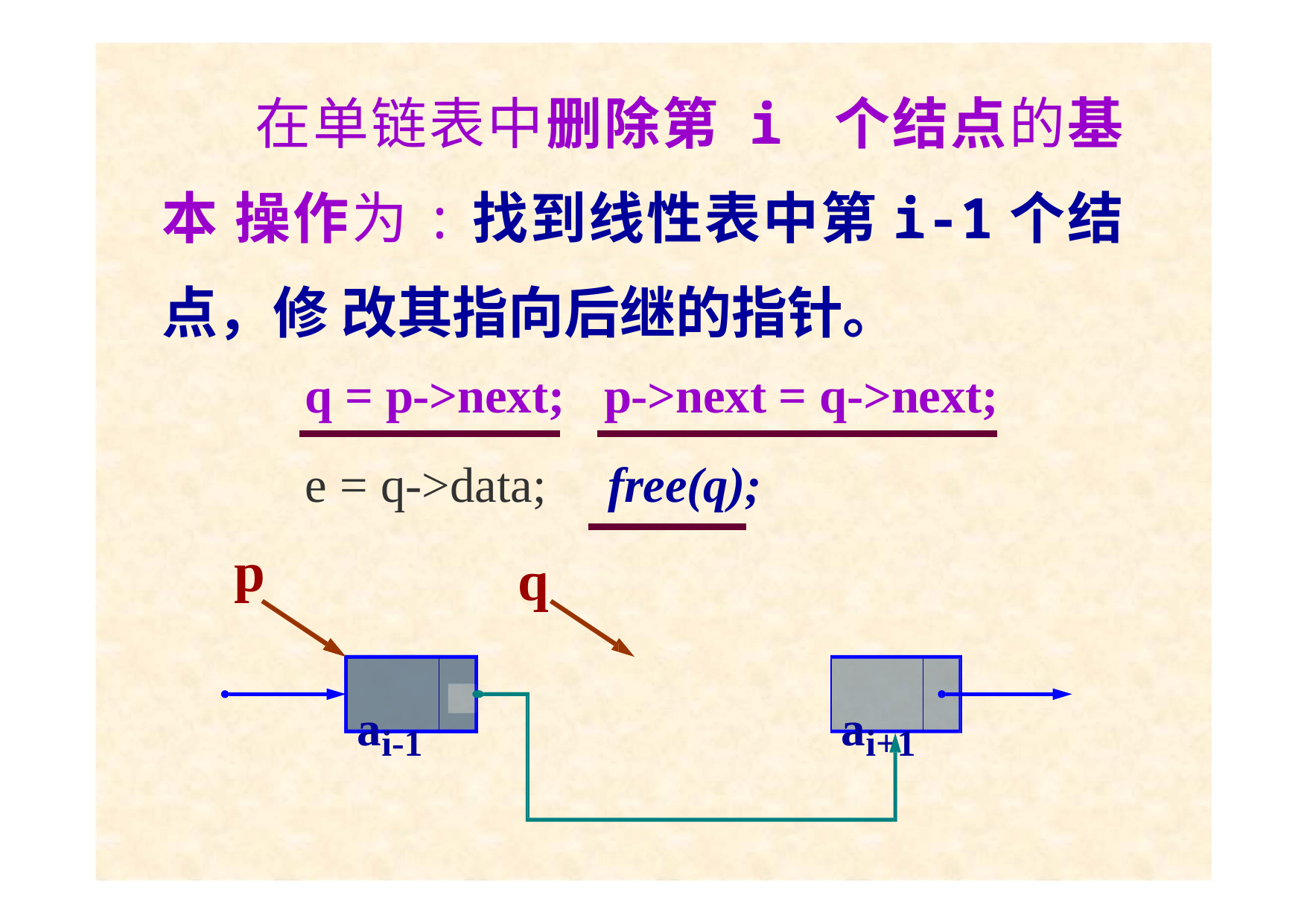

# 在单链表中删除第 i 个结点的基本 操作为:找到线性表中第i-1个结点，修 改其指向后继的指针。
q = p->next;	p->next = q->next;
e = q->data;	free(q);
q

p

ai
ai-1
ai+1